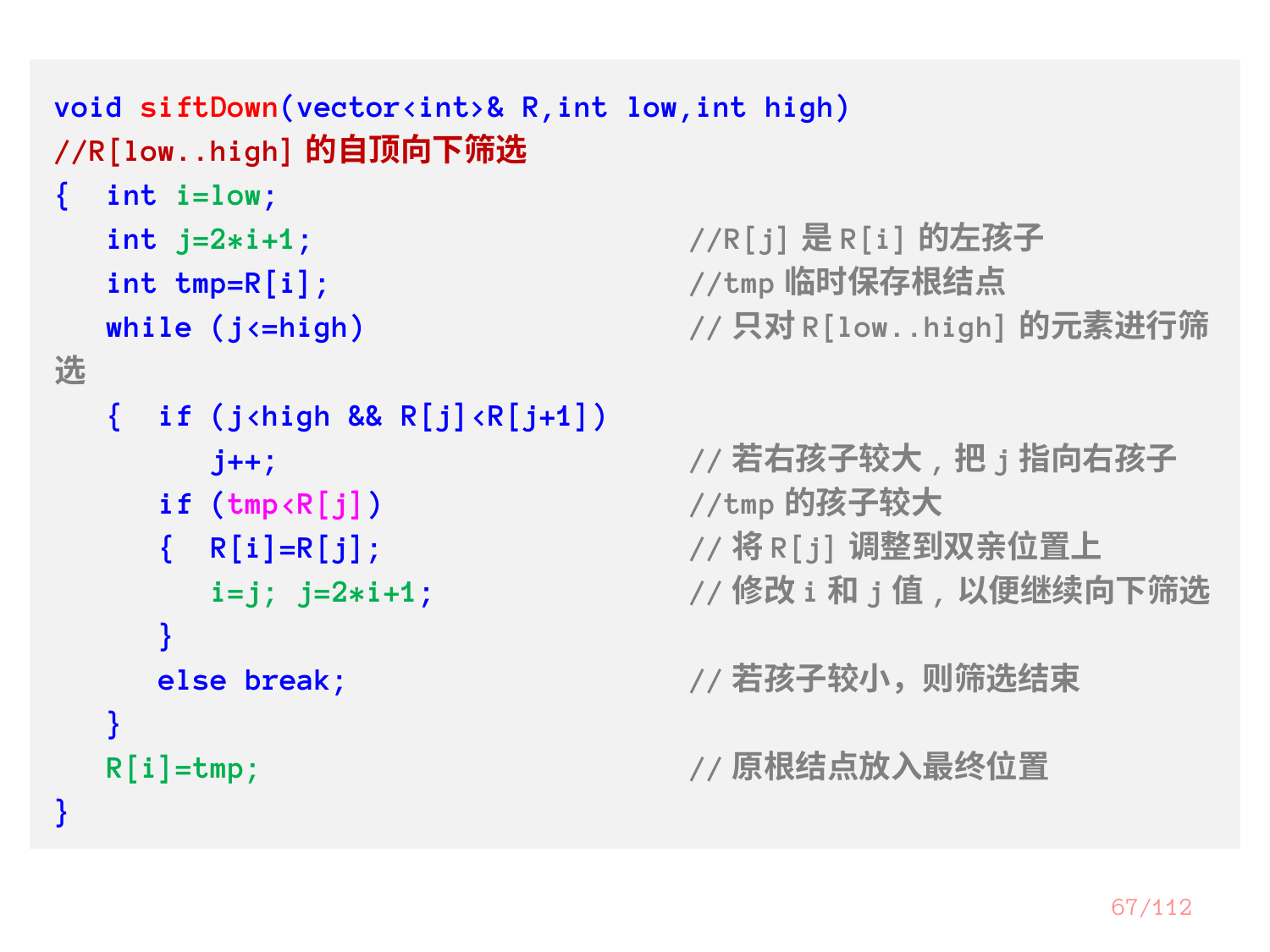

void siftDown(vector<int>& R,int low,int high)
//R[low..high]的自顶向下筛选
{  int i=low;
   int j=2*i+1;			//R[j]是R[i]的左孩子
   int tmp=R[i];			//tmp临时保存根结点
   while (j<=high)			//只对R[low..high]的元素进行筛选
   {  if (j<high && R[j]<R[j+1])
         j++;				//若右孩子较大,把j指向右孩子
      if (tmp<R[j]) 			//tmp的孩子较大
      {  R[i]=R[j];			//将R[j]调整到双亲位置上
         i=j; j=2*i+1;		//修改i和j值,以便继续向下筛选
      }
      else break;			//若孩子较小，则筛选结束
   }
   R[i]=tmp;				//原根结点放入最终位置
}
67/112